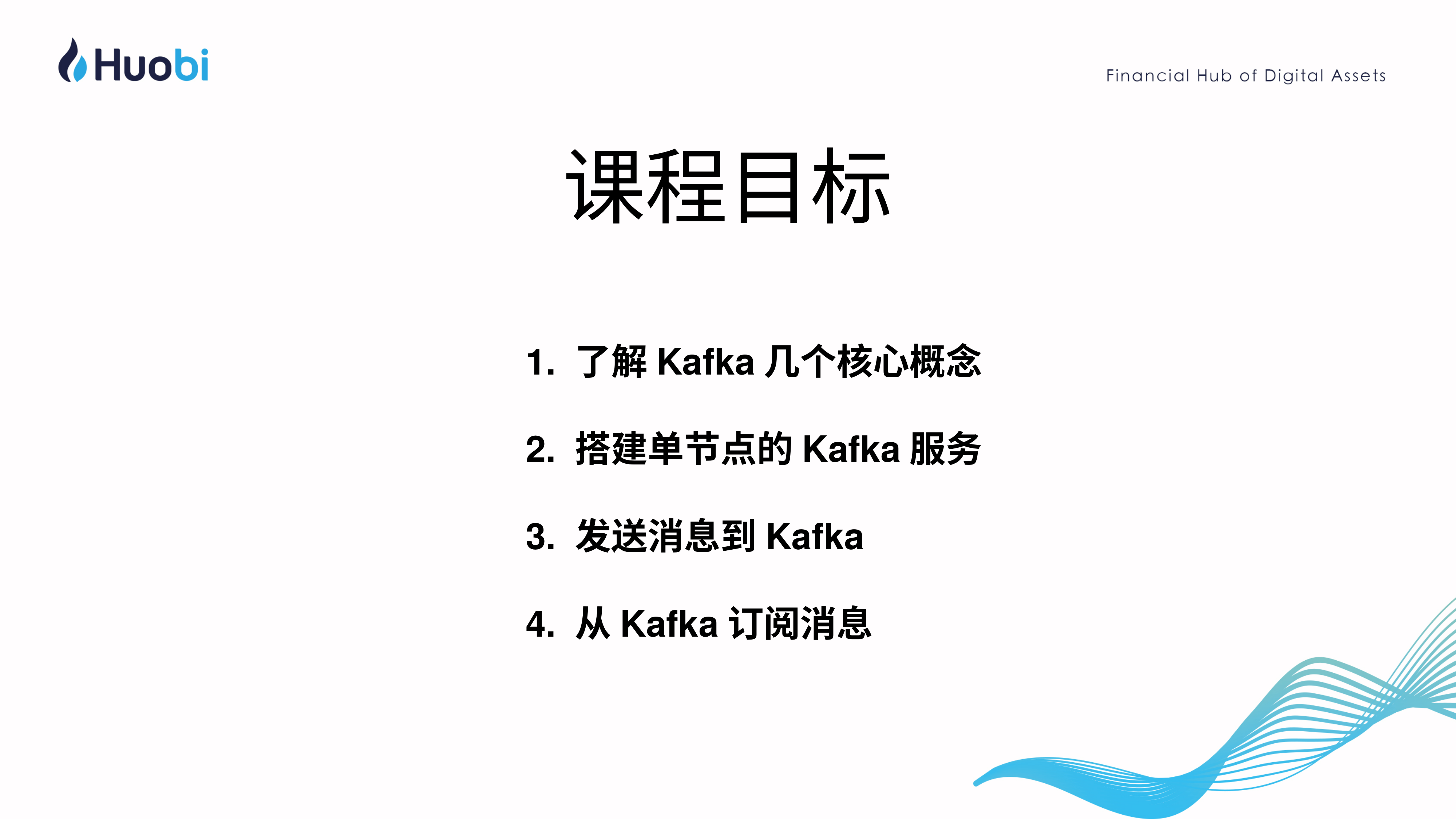

# 课程目标
1. 了解Kafka几个核心概念

2. 搭建单节点的Kafka服务

3. 发送消息到Kafka

4. 从Kafka订阅消息